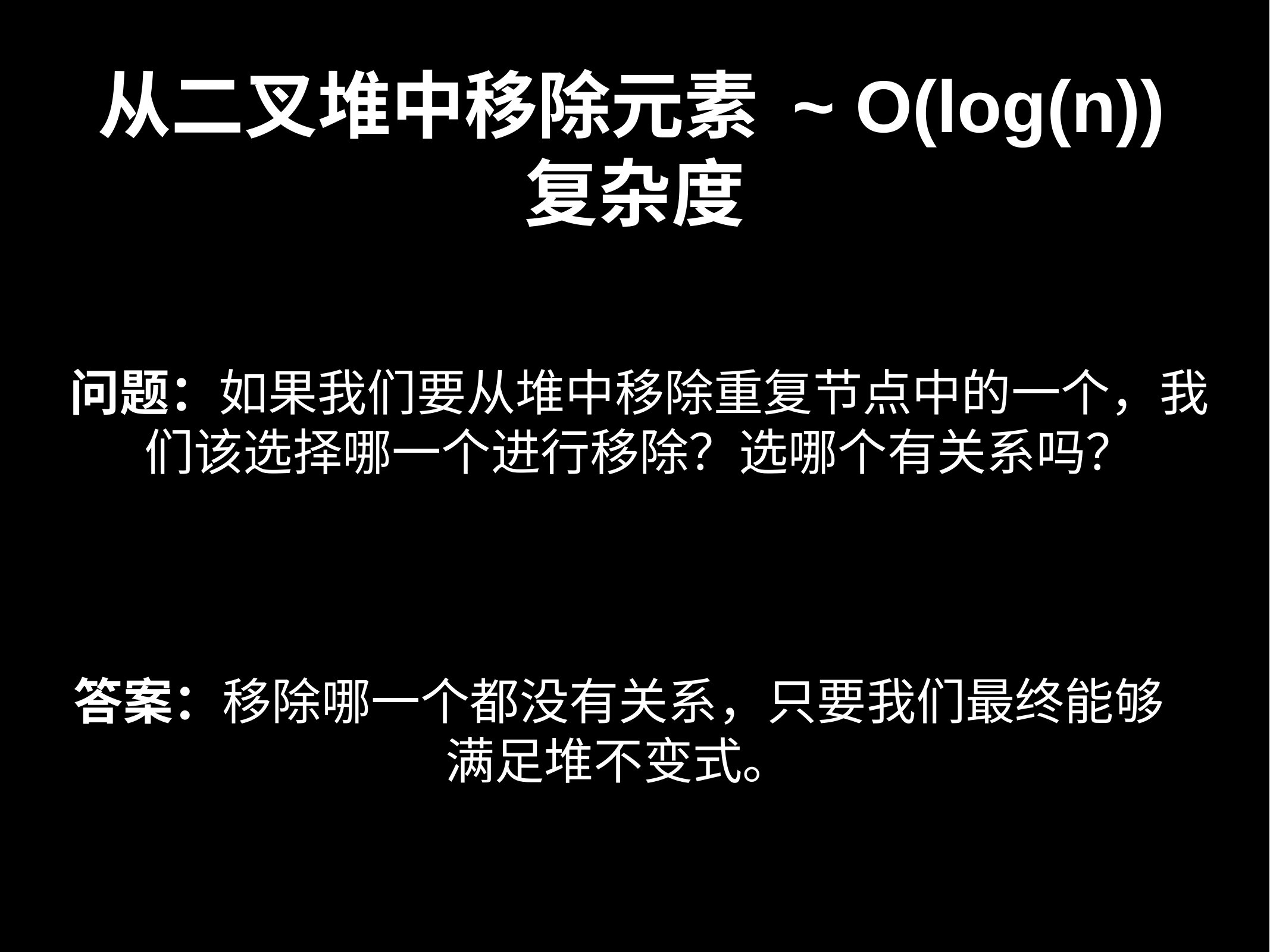

# 从二叉堆中移除元素 ~ O(log(n))复杂度
问题：如果我们要从堆中移除重复节点中的一个，我们该选择哪一个进行移除？选哪个有关系吗？

答案：移除哪一个都没有关系，只要我们最终能够满足堆不变式。